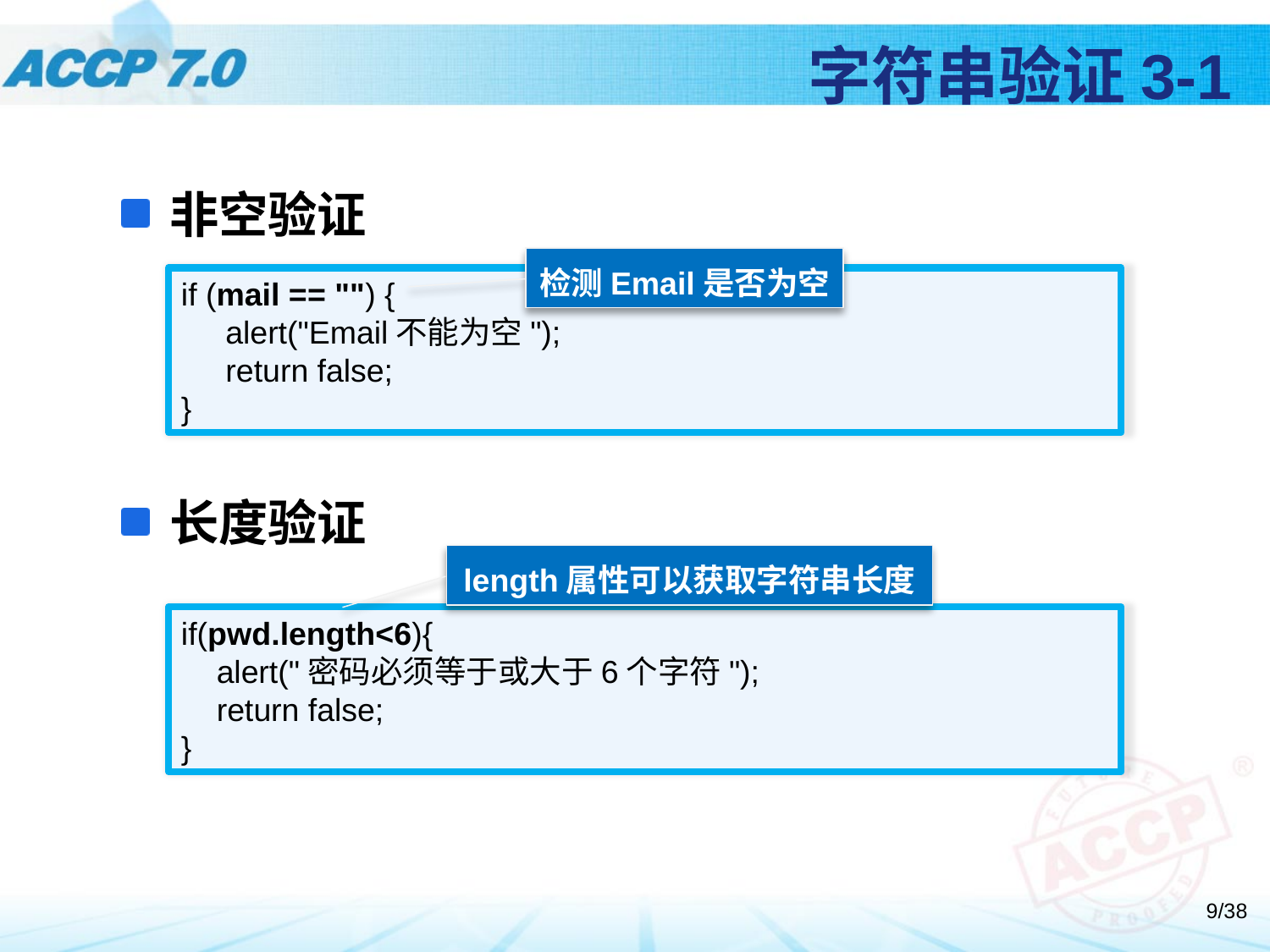

# 字符串验证3-1
非空验证
检测Email是否为空
if (mail == "") {
     alert("Email不能为空");
     return false;
}
长度验证
length属性可以获取字符串长度
if(pwd.length<6){
    alert("密码必须等于或大于6个字符");
    return false;
}
9/38